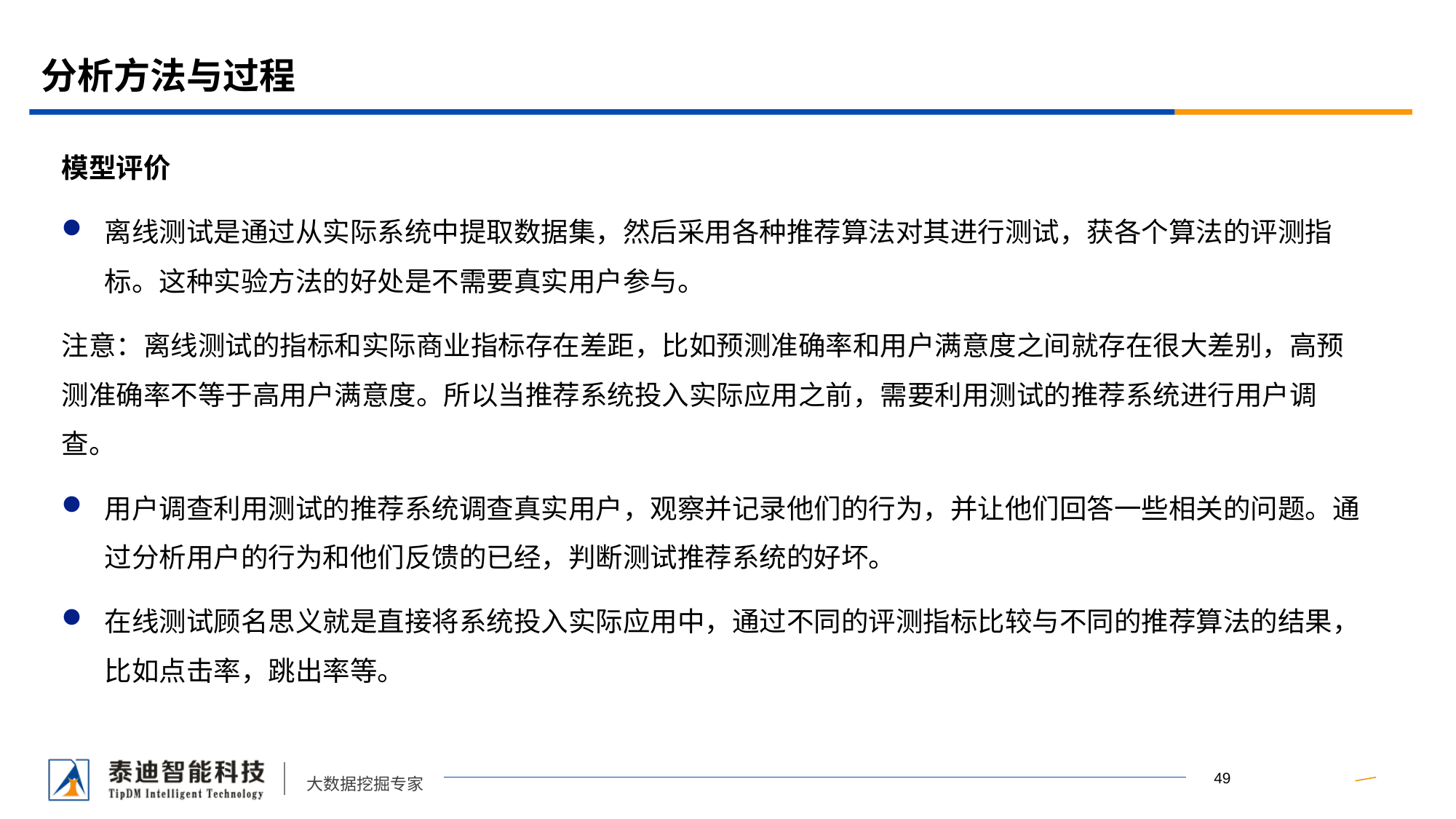

# 分析方法与过程
模型评价
离线测试是通过从实际系统中提取数据集，然后采用各种推荐算法对其进行测试，获各个算法的评测指标。这种实验方法的好处是不需要真实用户参与。
注意：离线测试的指标和实际商业指标存在差距，比如预测准确率和用户满意度之间就存在很大差别，高预测准确率不等于高用户满意度。所以当推荐系统投入实际应用之前，需要利用测试的推荐系统进行用户调查。
用户调查利用测试的推荐系统调查真实用户，观察并记录他们的行为，并让他们回答一些相关的问题。通过分析用户的行为和他们反馈的已经，判断测试推荐系统的好坏。
在线测试顾名思义就是直接将系统投入实际应用中，通过不同的评测指标比较与不同的推荐算法的结果，比如点击率，跳出率等。